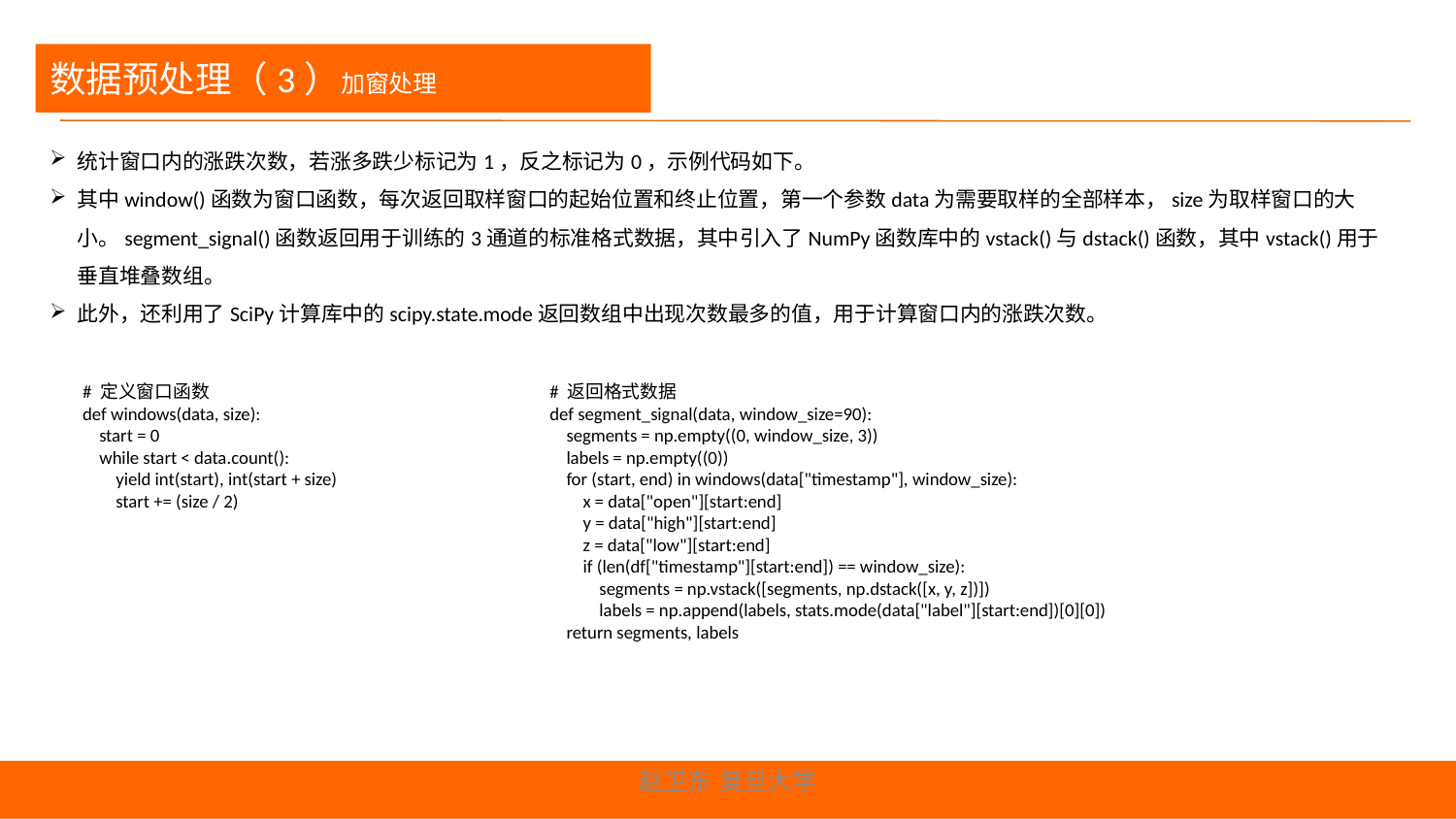

数据预处理（3）加窗处理
统计窗口内的涨跌次数，若涨多跌少标记为1，反之标记为0，示例代码如下。
其中window()函数为窗口函数，每次返回取样窗口的起始位置和终止位置，第一个参数data为需要取样的全部样本，size为取样窗口的大小。segment_signal()函数返回用于训练的3通道的标准格式数据，其中引入了NumPy函数库中的vstack()与dstack()函数，其中vstack()用于垂直堆叠数组。
此外，还利用了SciPy计算库中的scipy.state.mode返回数组中出现次数最多的值，用于计算窗口内的涨跌次数。
# 定义窗口函数
def windows(data, size):
    start = 0
    while start < data.count():
        yield int(start), int(start + size)
        start += (size / 2)
# 返回格式数据
def segment_signal(data, window_size=90):
    segments = np.empty((0, window_size, 3))
    labels = np.empty((0))
    for (start, end) in windows(data["timestamp"], window_size):
        x = data["open"][start:end]
        y = data["high"][start:end]
        z = data["low"][start:end]
        if (len(df["timestamp"][start:end]) == window_size):
            segments = np.vstack([segments, np.dstack([x, y, z])])
            labels = np.append(labels, stats.mode(data["label"][start:end])[0][0])
    return segments, labels
赵卫东 复旦大学